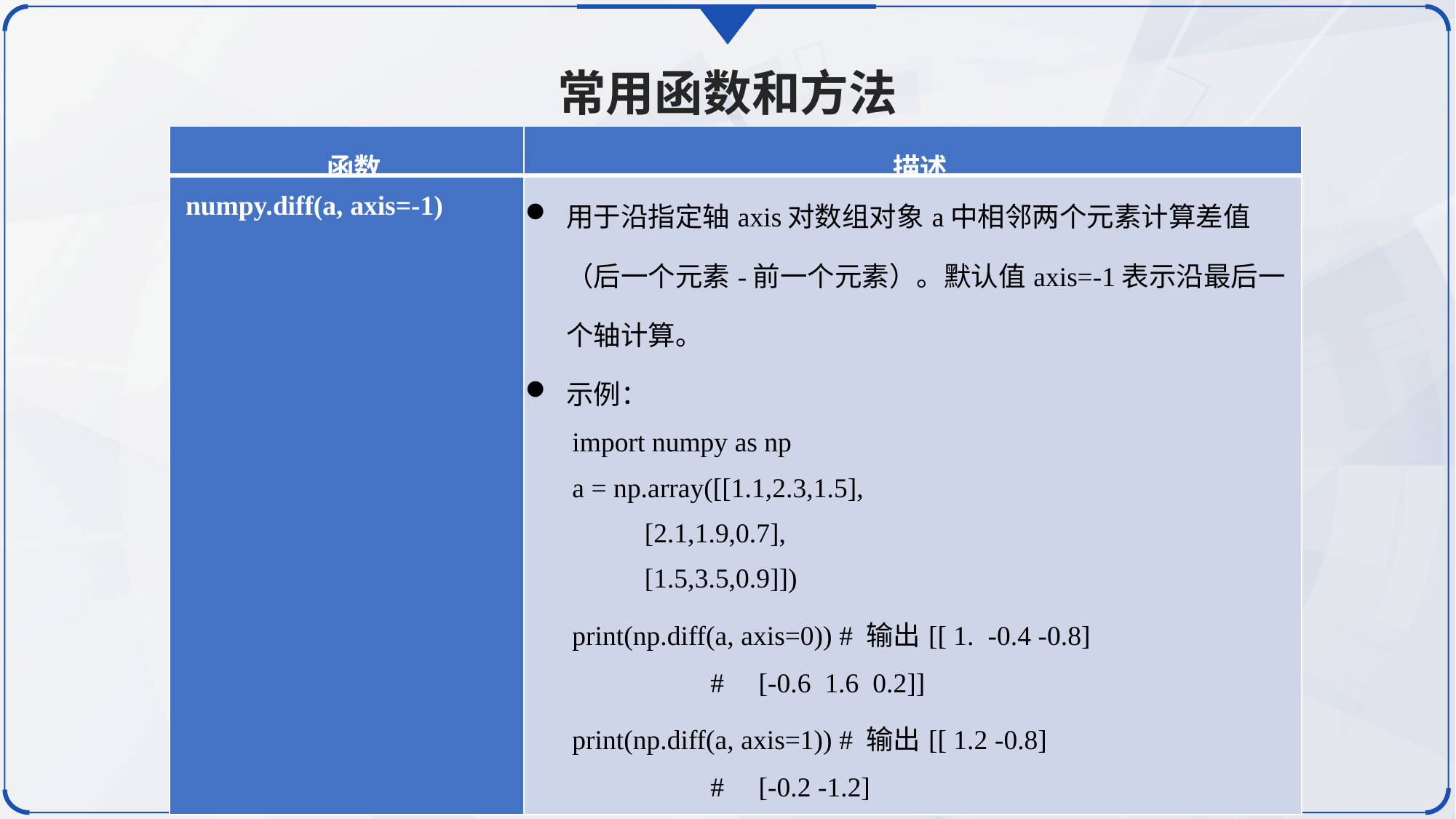

常用函数和方法
| 函数 | 描述 |
| --- | --- |
| numpy.diff(a, axis=-1) | 用于沿指定轴axis对数组对象a中相邻两个元素计算差值（后一个元素-前一个元素）。默认值axis=-1表示沿最后一个轴计算。 示例： import numpy as np a = np.array([[1.1,2.3,1.5], [2.1,1.9,0.7], [1.5,3.5,0.9]]) print(np.diff(a, axis=0)) # 输出[[ 1. -0.4 -0.8] # [-0.6 1.6 0.2]] print(np.diff(a, axis=1)) # 输出[[ 1.2 -0.8] # [-0.2 -1.2] # [ 2. -2.6]] |